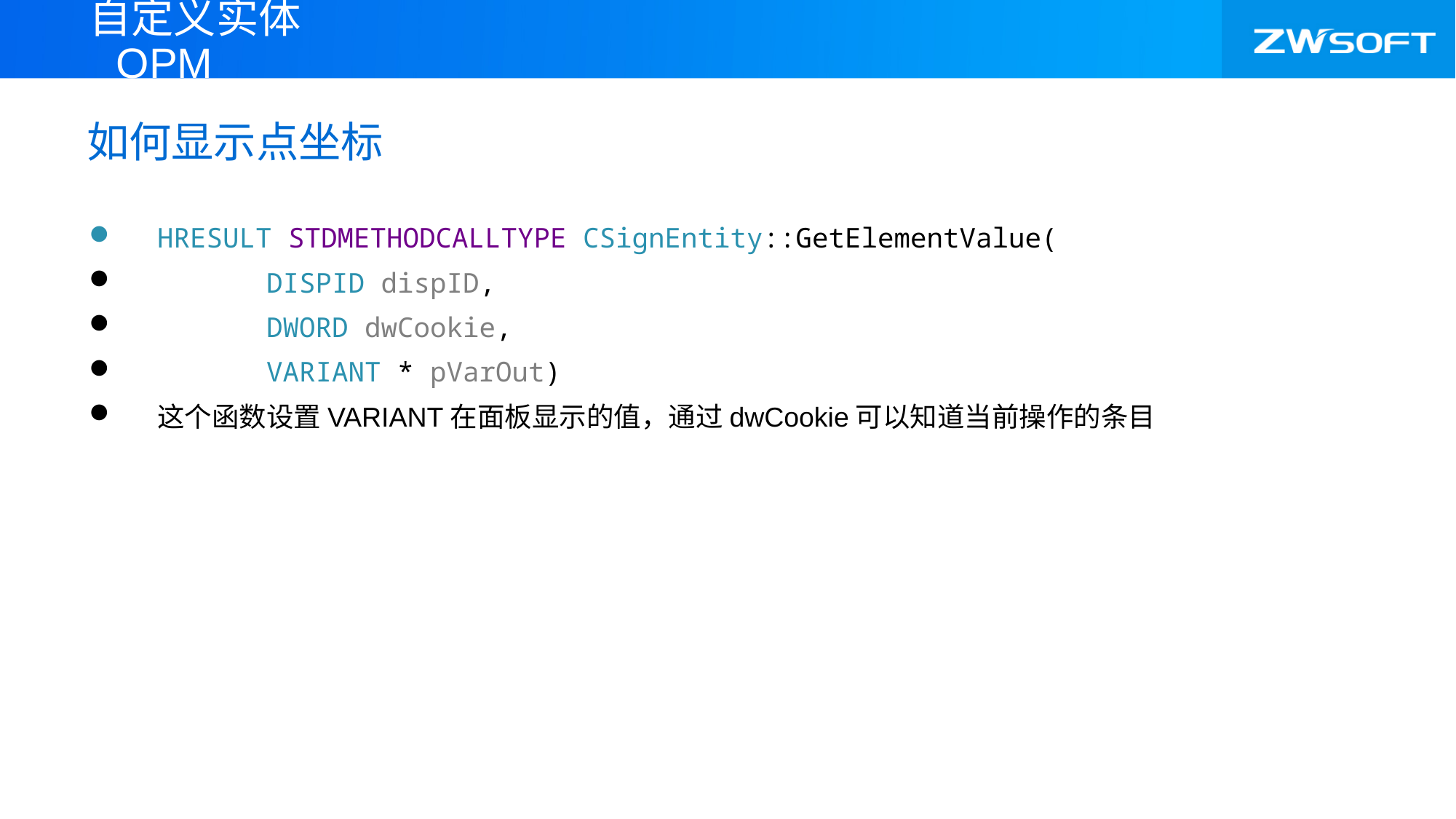

自定义实体OPM
# 如何显示点坐标
HRESULT STDMETHODCALLTYPE CSignEntity::GetElementValue(
	DISPID dispID,
	DWORD dwCookie,
	VARIANT * pVarOut)
这个函数设置VARIANT在面板显示的值，通过dwCookie可以知道当前操作的条目